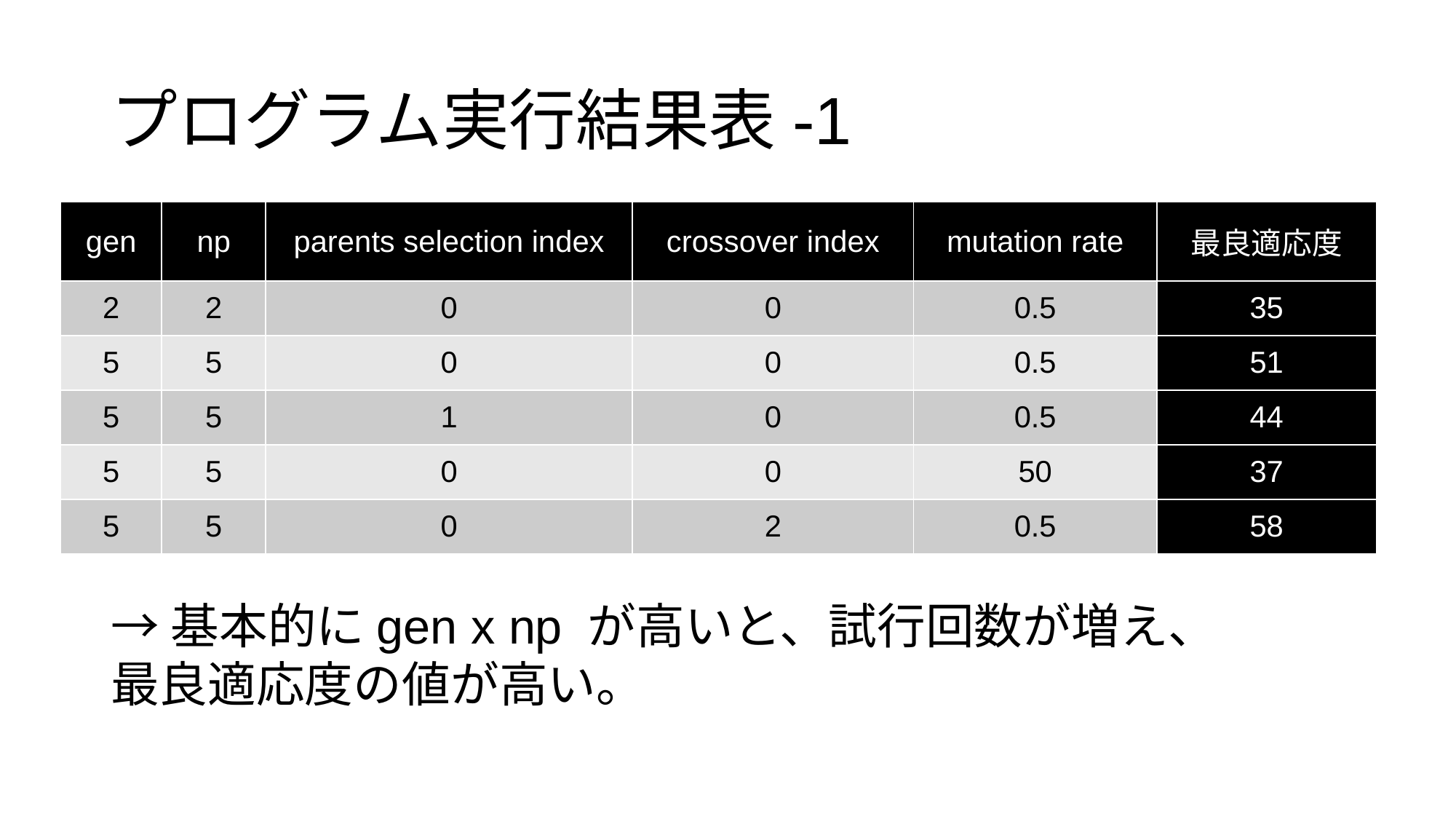

# プログラム実行結果表-1
| gen | np | parents selection index | crossover index | mutation rate | 最良適応度 |
| --- | --- | --- | --- | --- | --- |
| 2 | 2 | 0 | 0 | 0.5 | 35 |
| 5 | 5 | 0 | 0 | 0.5 | 51 |
| 5 | 5 | 1 | 0 | 0.5 | 44 |
| 5 | 5 | 0 | 0 | 50 | 37 |
| 5 | 5 | 0 | 2 | 0.5 | 58 |
→基本的にgen x np が高いと、試行回数が増え、最良適応度の値が高い。